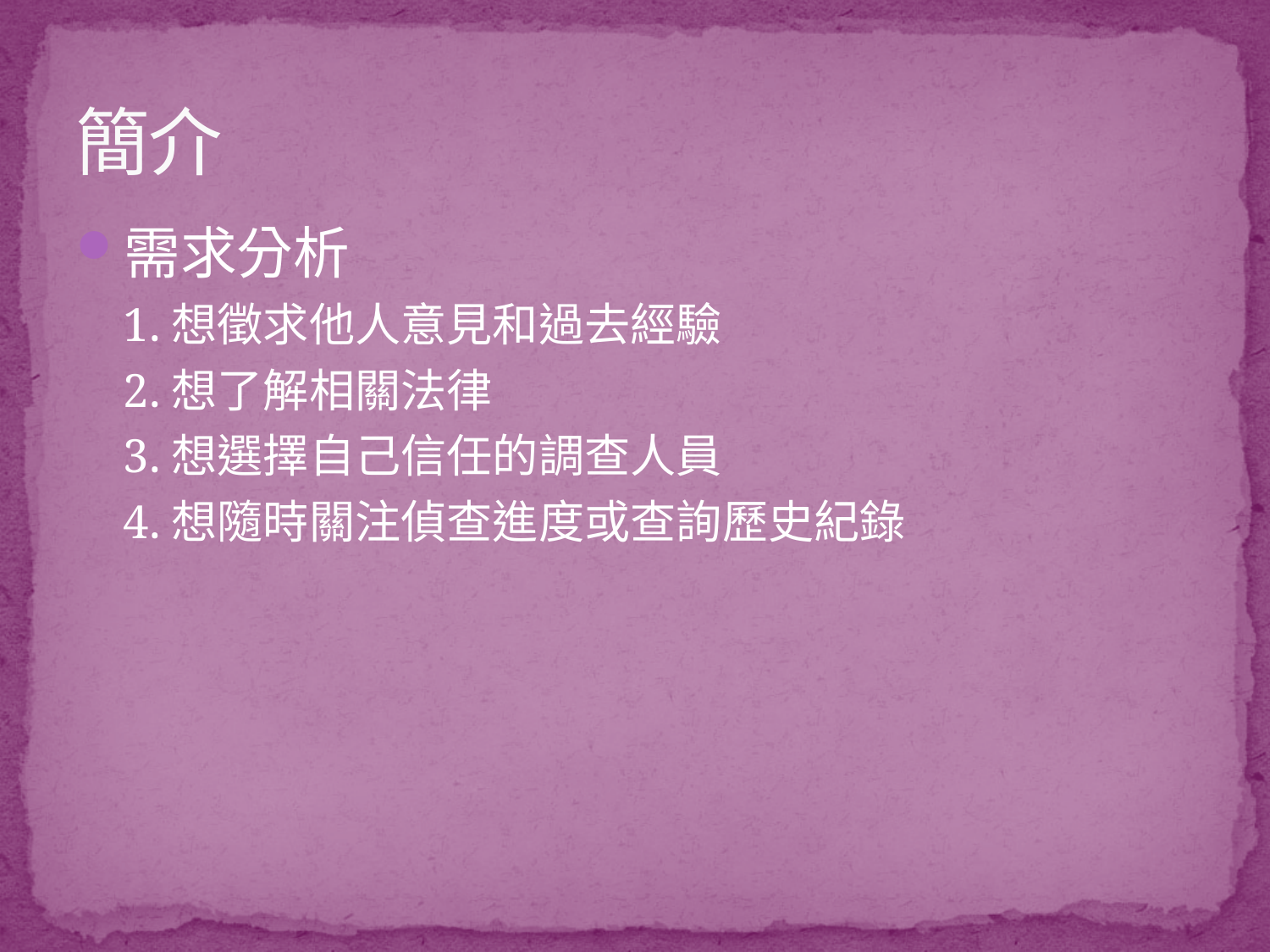

# 簡介
需求分析
    1.想徵求他人意見和過去經驗
    2.想了解相關法律
    3.想選擇自己信任的調查人員
    4.想隨時關注偵查進度或查詢歷史紀錄